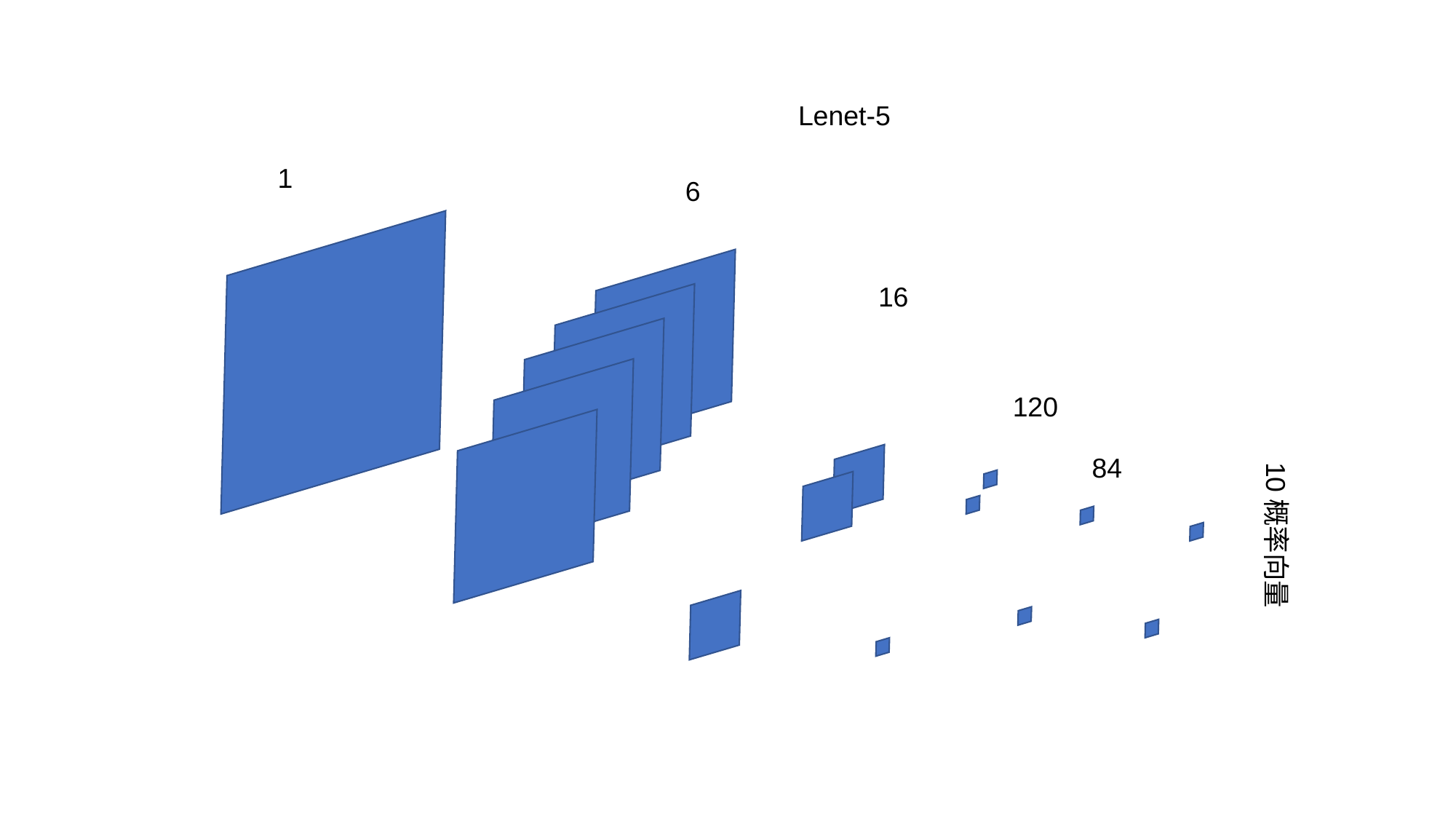

Lenet-5
1
6

16

120

84
10概率向量